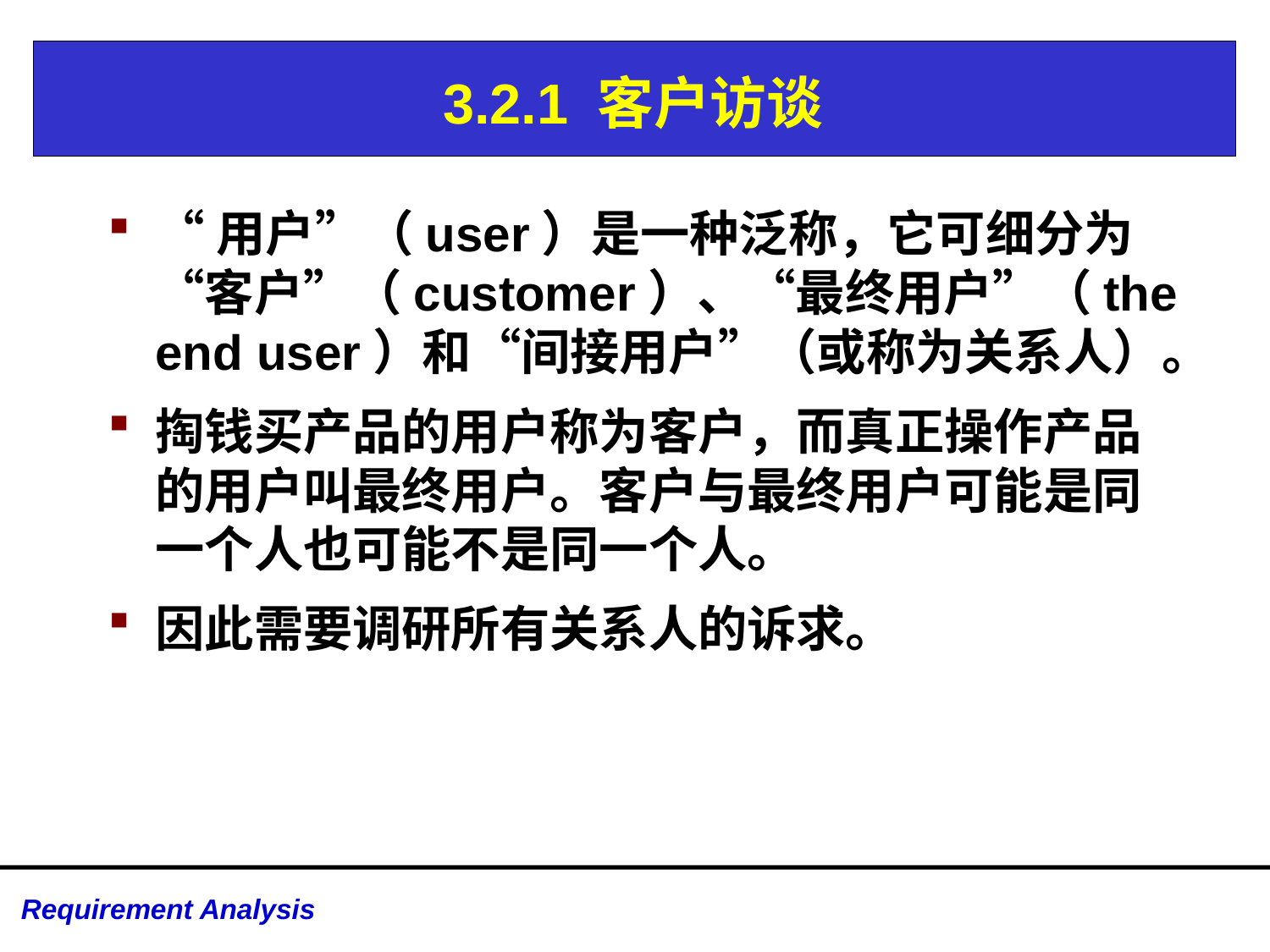

# 3.2.1 客户访谈
“用户”（user）是一种泛称，它可细分为“客户”（customer）、“最终用户”（the end user）和“间接用户”（或称为关系人）。
掏钱买产品的用户称为客户，而真正操作产品的用户叫最终用户。客户与最终用户可能是同一个人也可能不是同一个人。
因此需要调研所有关系人的诉求。